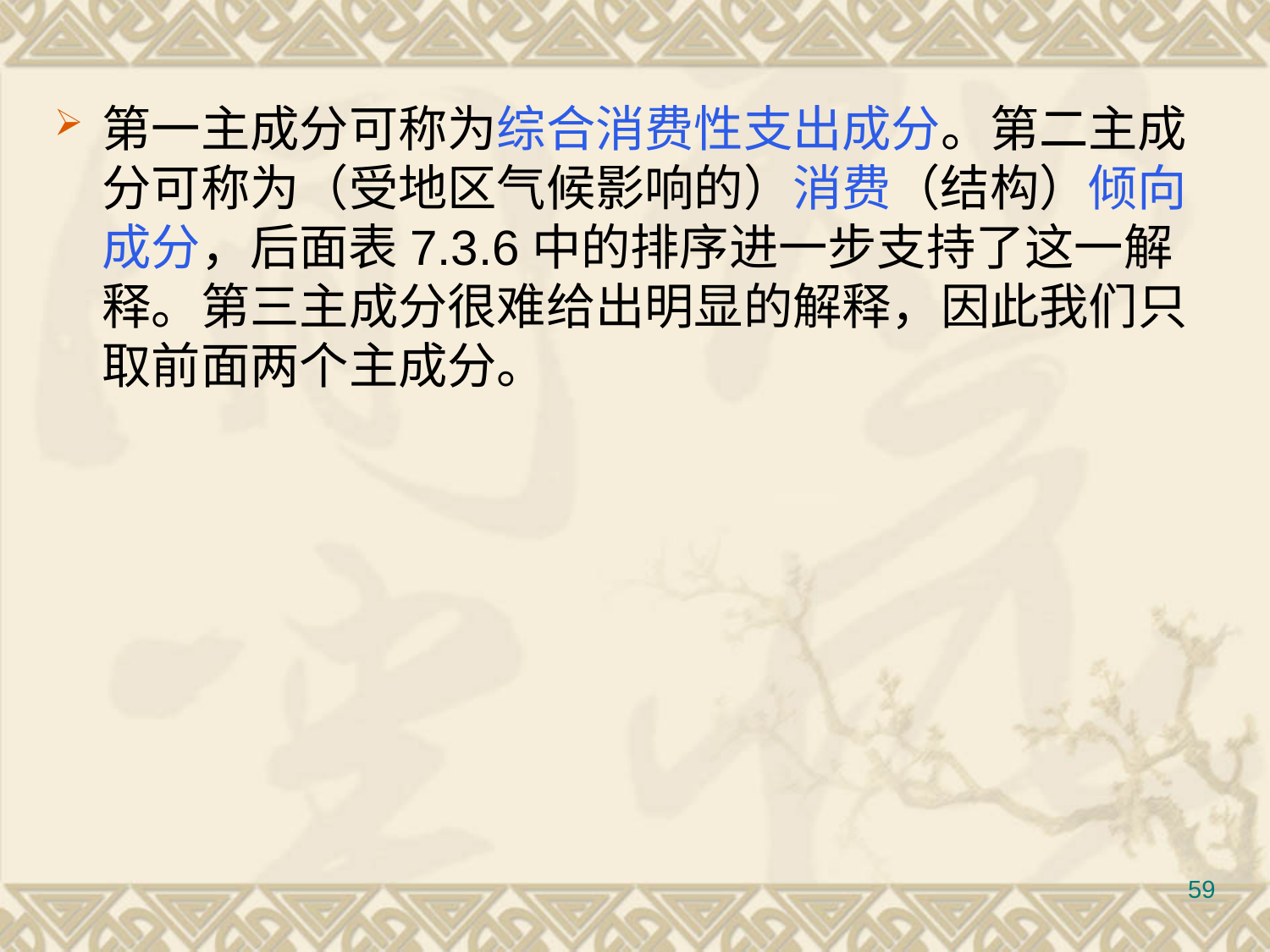

#
第一主成分可称为综合消费性支出成分。第二主成分可称为（受地区气候影响的）消费（结构）倾向成分，后面表7.3.6中的排序进一步支持了这一解释。第三主成分很难给出明显的解释，因此我们只取前面两个主成分。
59